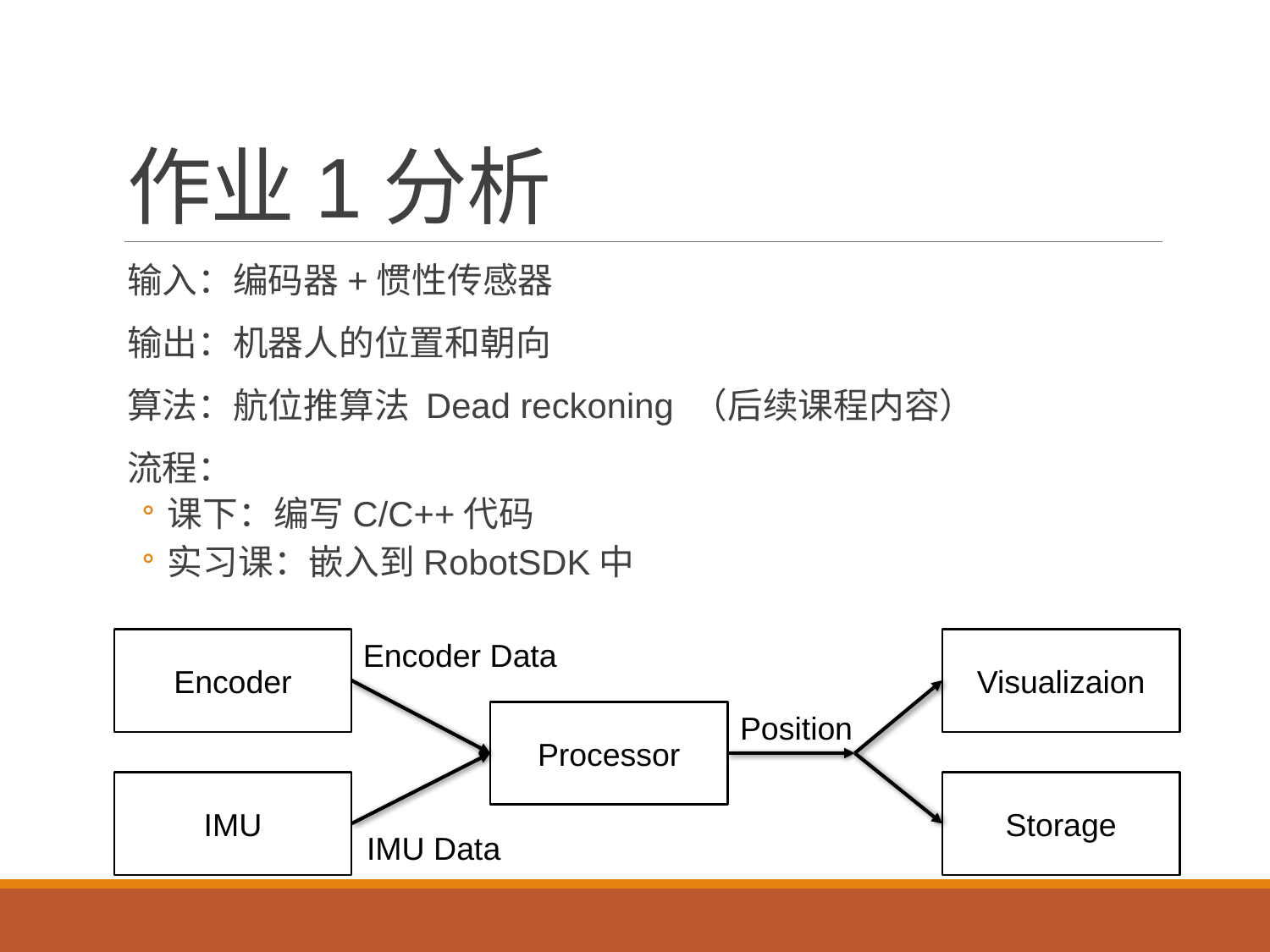

# 作业1分析
输入：编码器+惯性传感器
输出：机器人的位置和朝向
算法：航位推算法 Dead reckoning （后续课程内容）
流程：
课下：编写C/C++代码
实习课：嵌入到RobotSDK中

Encoder
Encoder Data
Visualizaion
Processor
Position
Storage
IMU
IMU Data